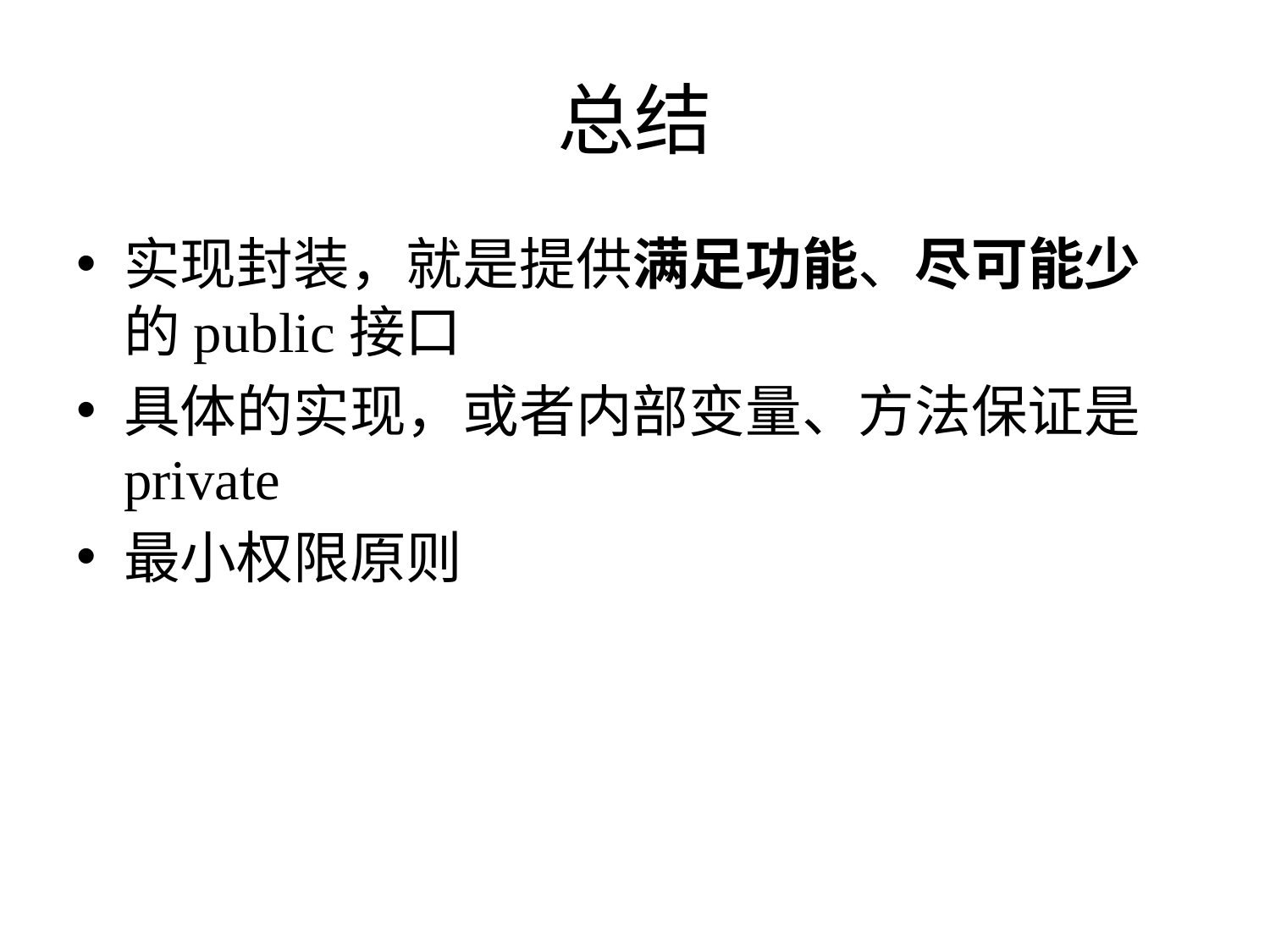

# 总结
实现封装，就是提供满足功能、尽可能少的public接口
具体的实现，或者内部变量、方法保证是private
最小权限原则